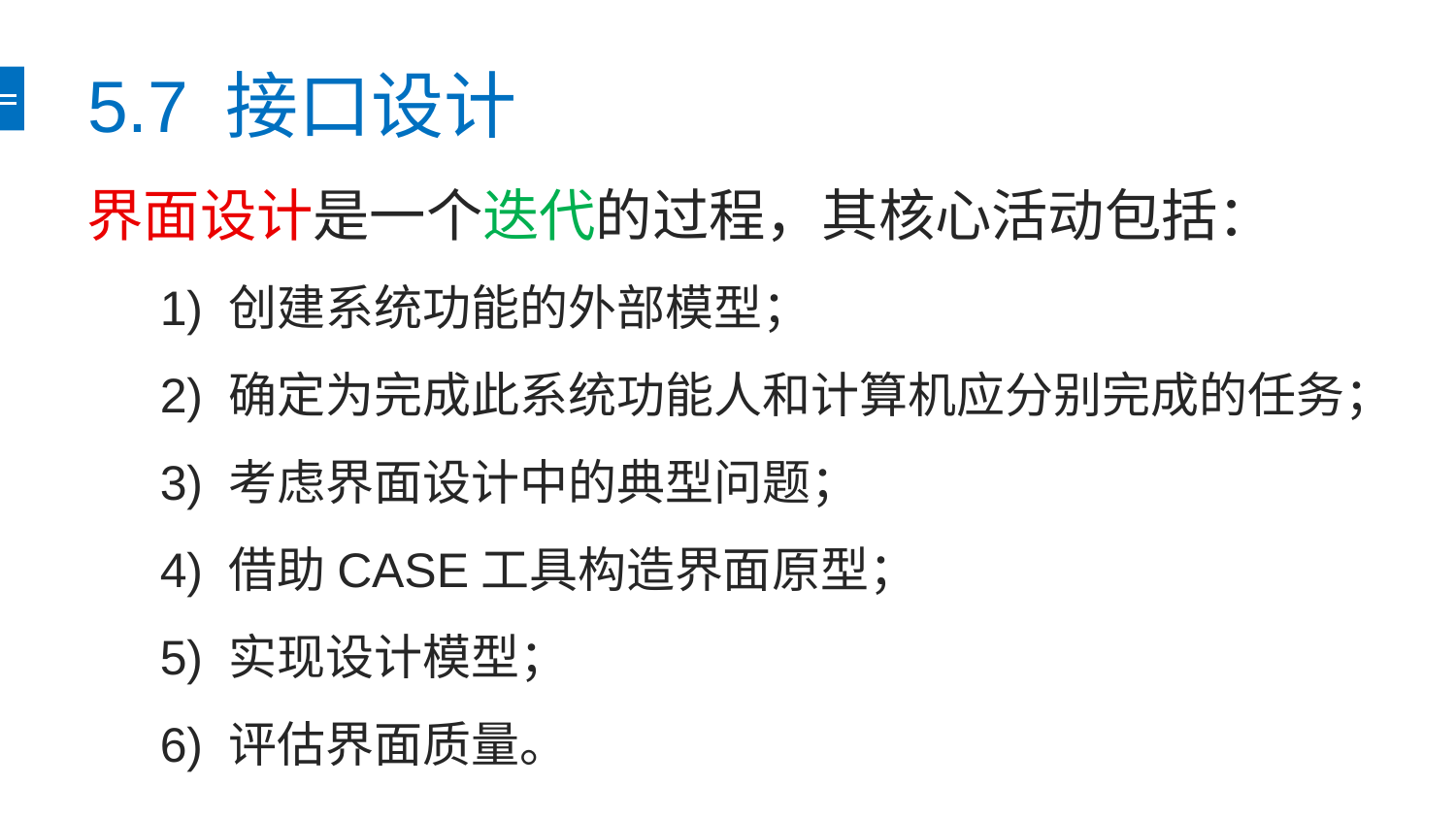

# 5.7 接口设计
界面设计是一个迭代的过程，其核心活动包括：
1) 创建系统功能的外部模型；
2) 确定为完成此系统功能人和计算机应分别完成的任务；
3) 考虑界面设计中的典型问题；
4) 借助CASE工具构造界面原型；
5) 实现设计模型；
6) 评估界面质量。